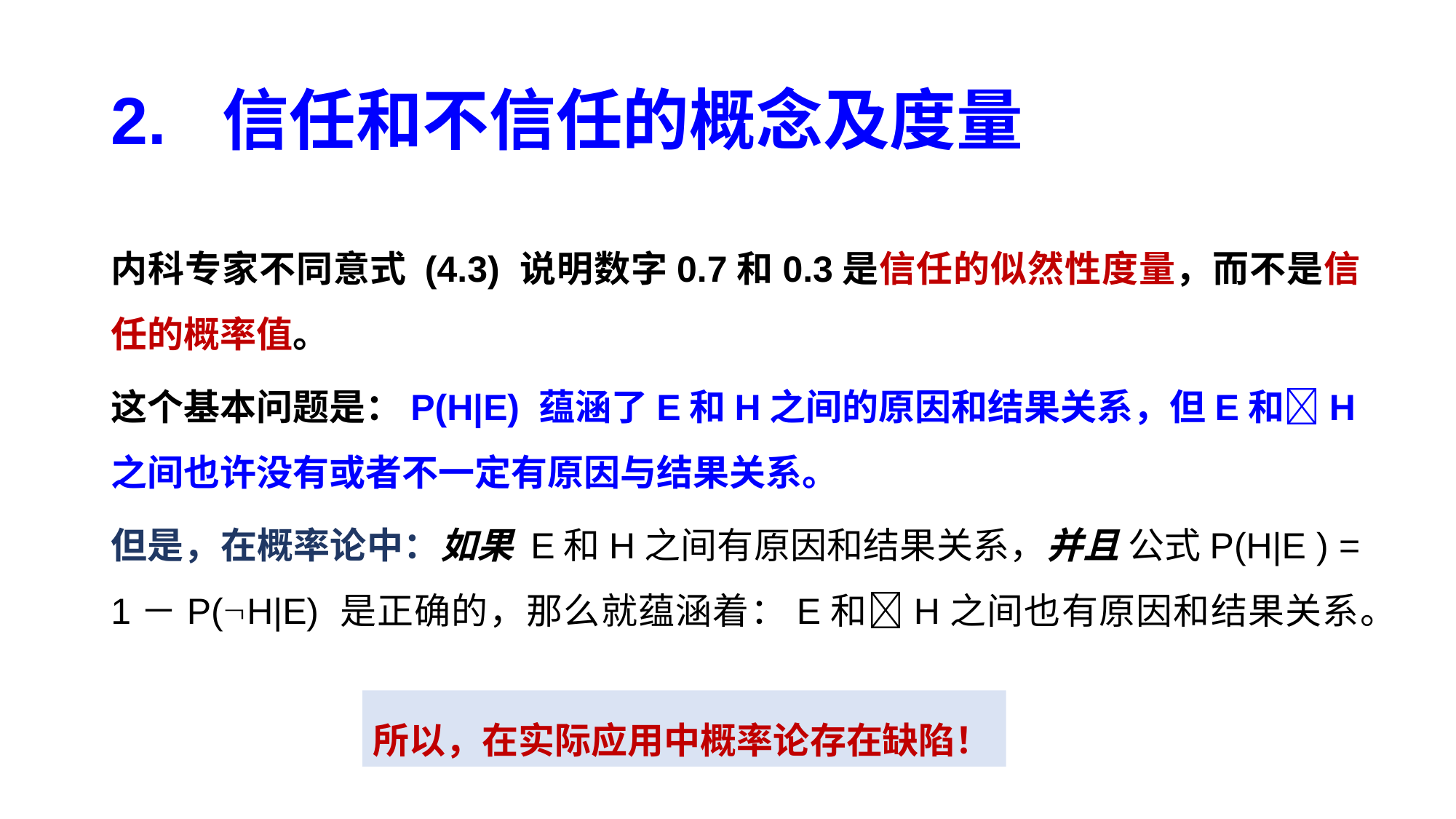

# 2. 信任和不信任的概念及度量

内科专家不同意式 (4.3) 说明数字0.7和0.3是信任的似然性度量，而不是信任的概率值。
这个基本问题是：P(H|E) 蕴涵了E和H之间的原因和结果关系，但E和¬H之间也许没有或者不一定有原因与结果关系。
但是，在概率论中：如果 E和H之间有原因和结果关系，并且 公式P(H|E ) = 1－P(¬H|E) 是正确的，那么就蕴涵着：E和¬H之间也有原因和结果关系。

所以，在实际应用中概率论存在缺陷！